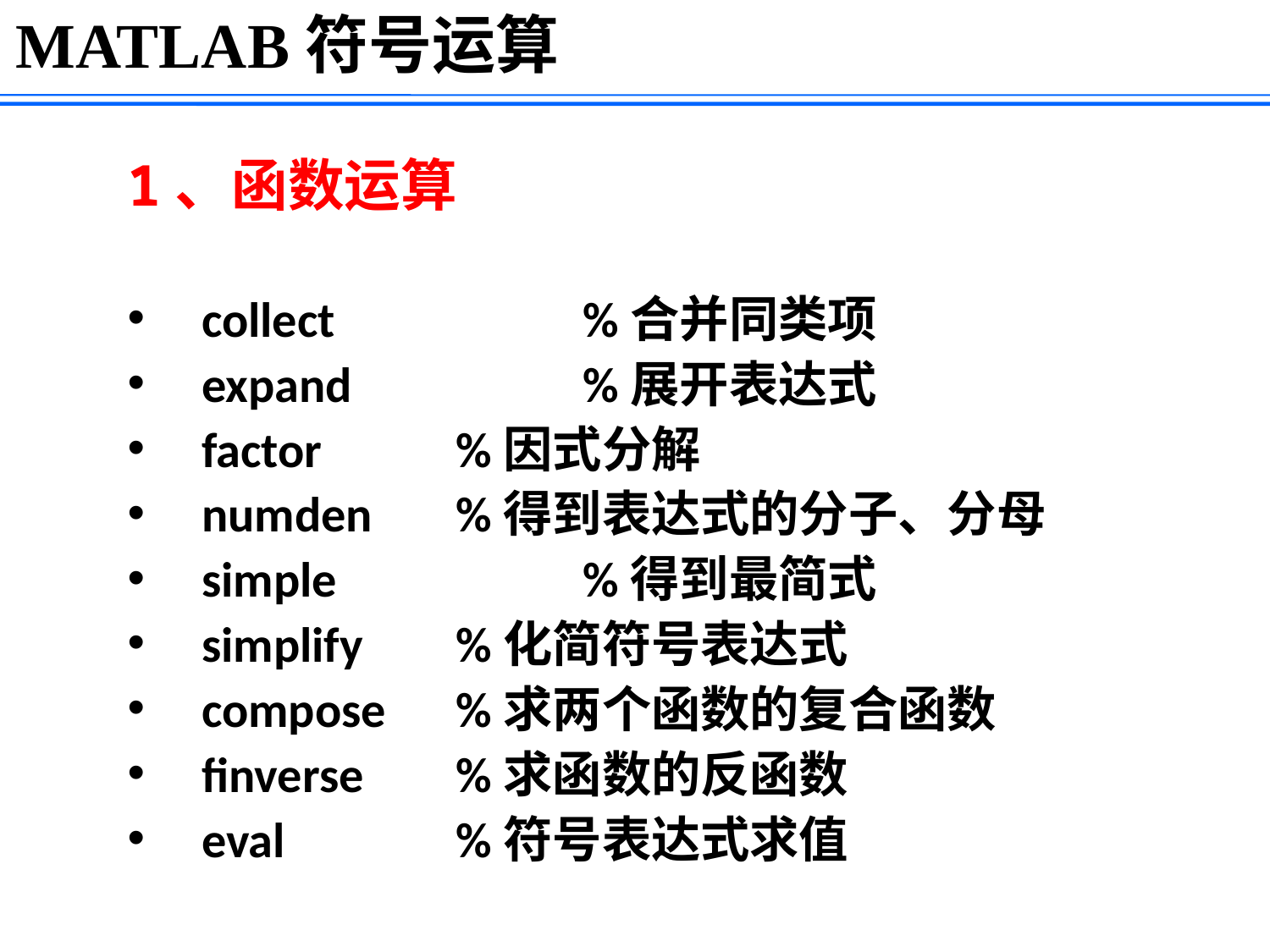

MATLAB符号运算

1、函数运算

collect		%合并同类项
expand		%展开表达式
factor		%因式分解
numden	%得到表达式的分子、分母
simple		%得到最简式
simplify	%化简符号表达式
compose	%求两个函数的复合函数
finverse	%求函数的反函数
eval		%符号表达式求值